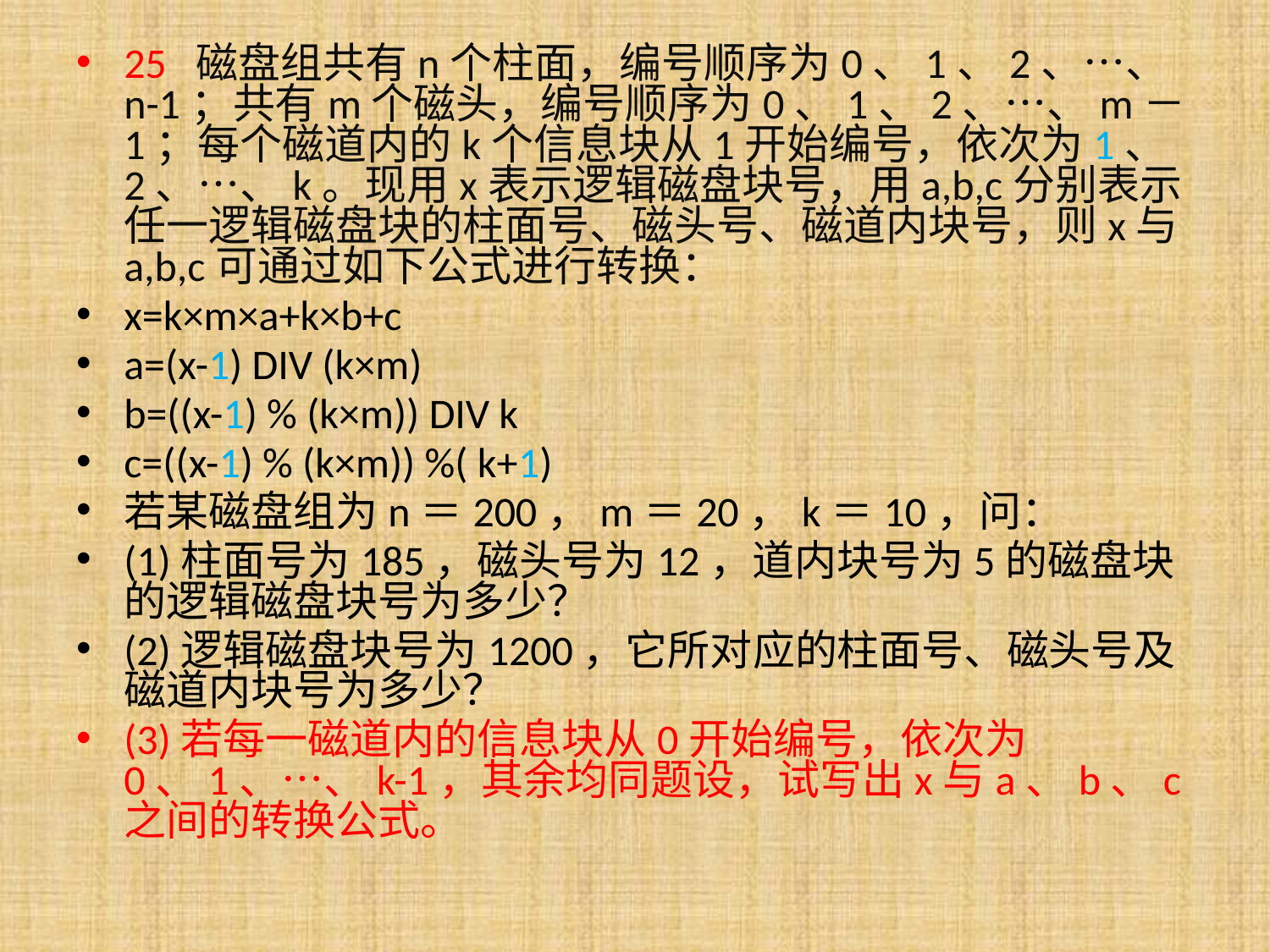

25  磁盘组共有n个柱面，编号顺序为0、1、2、…、n-1；共有m个磁头，编号顺序为0、1、2、…、m－1；每个磁道内的k个信息块从1开始编号，依次为1、2、…、k。现用x表示逻辑磁盘块号，用a,b,c分别表示任一逻辑磁盘块的柱面号、磁头号、磁道内块号，则x与a,b,c可通过如下公式进行转换：
x=k×m×a+k×b+c
a=(x-1) DIV (k×m)
b=((x-1) % (k×m)) DIV k
c=((x-1) % (k×m)) %( k+1)
若某磁盘组为n＝200，m＝20，k＝10，问：
(1)柱面号为185，磁头号为12，道内块号为5的磁盘块的逻辑磁盘块号为多少？
(2)逻辑磁盘块号为1200，它所对应的柱面号、磁头号及磁道内块号为多少？
(3)若每一磁道内的信息块从0开始编号，依次为0、1、…、k-1，其余均同题设，试写出x与a、b、c之间的转换公式。